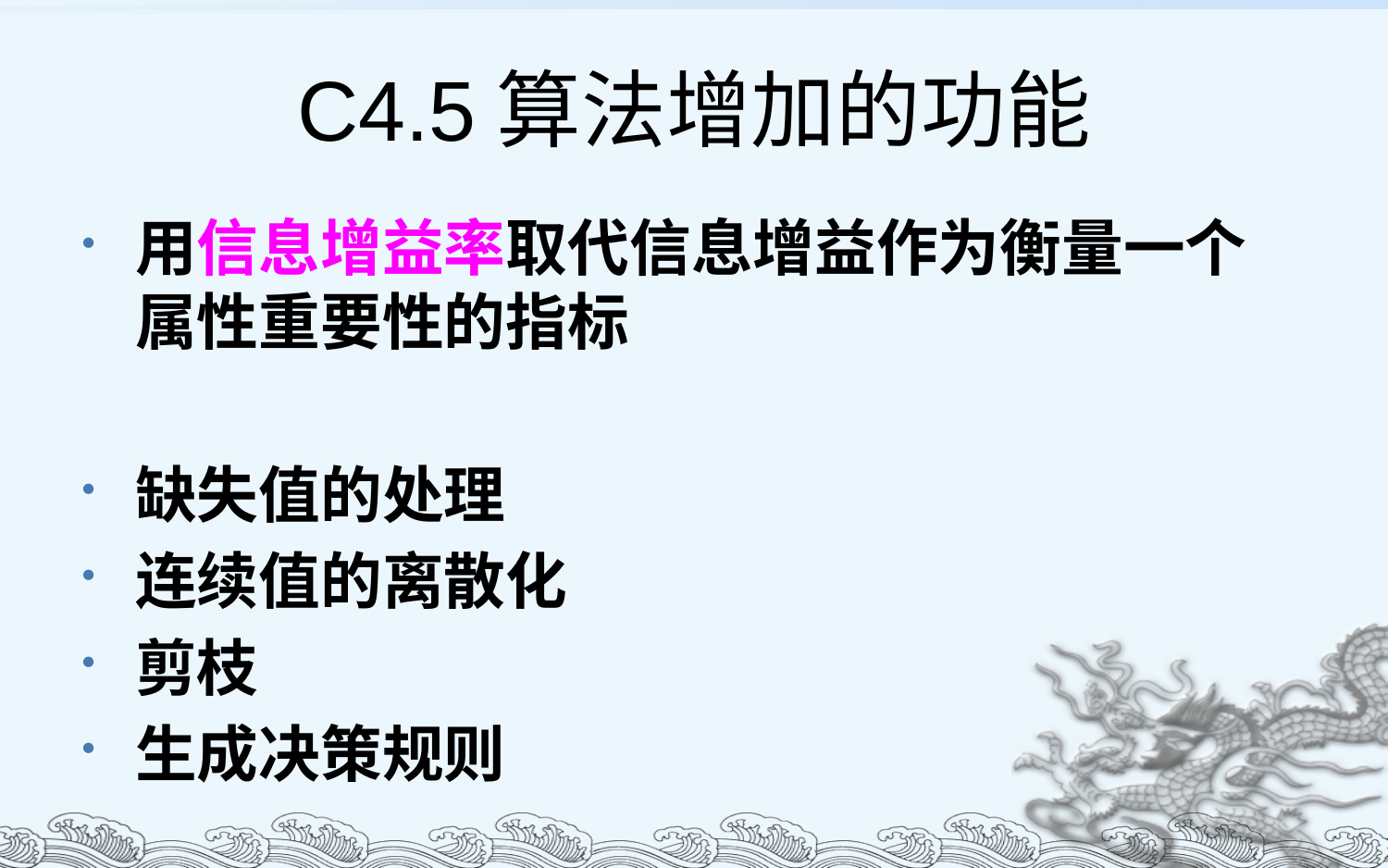

# C4.5算法增加的功能
用信息增益率取代信息增益作为衡量一个属性重要性的指标

缺失值的处理
连续值的离散化
剪枝
生成决策规则